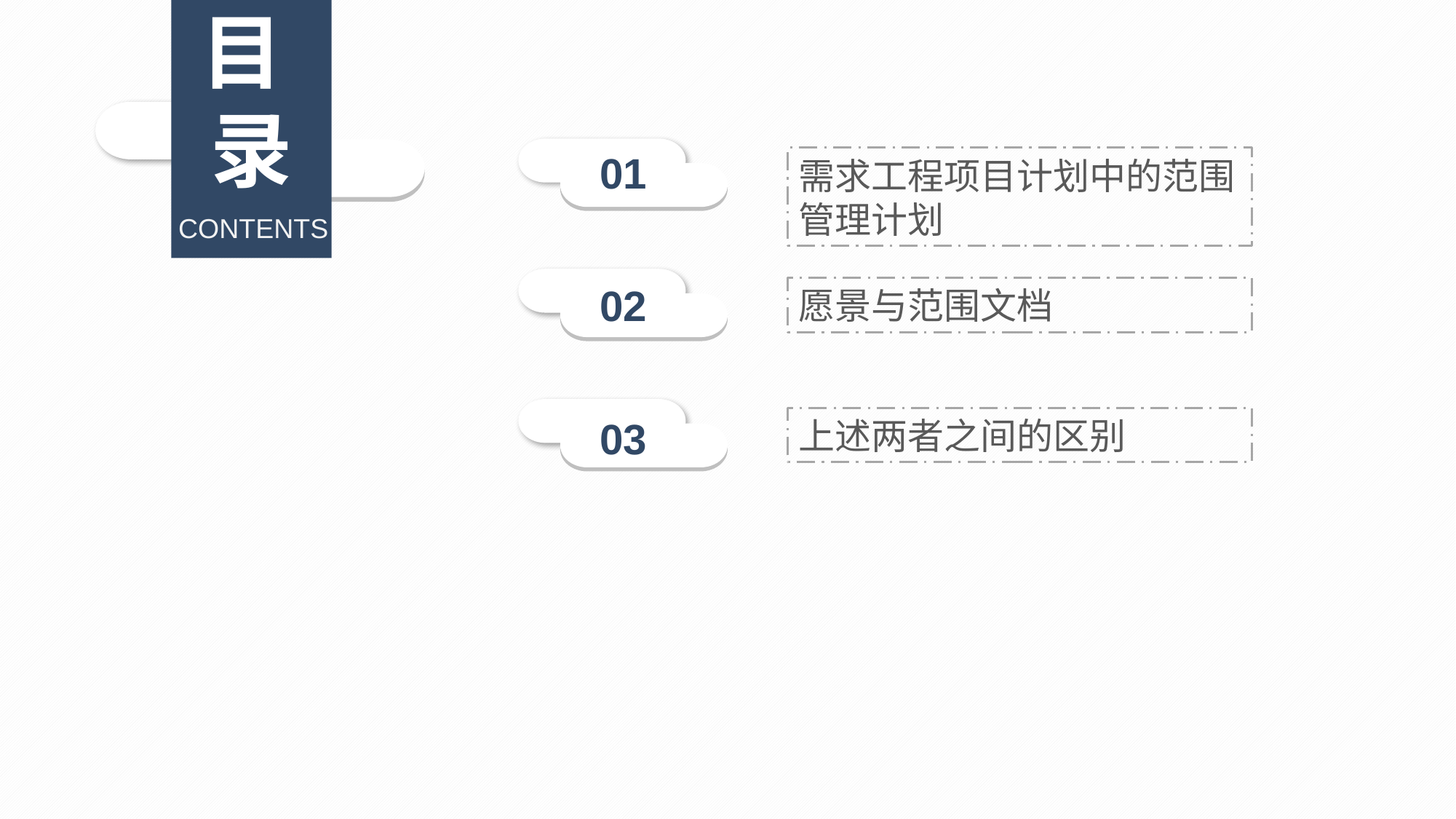

目
录

01
需求工程项目计划中的范围管理计划
CONTENTS

02
愿景与范围文档

03
上述两者之间的区别